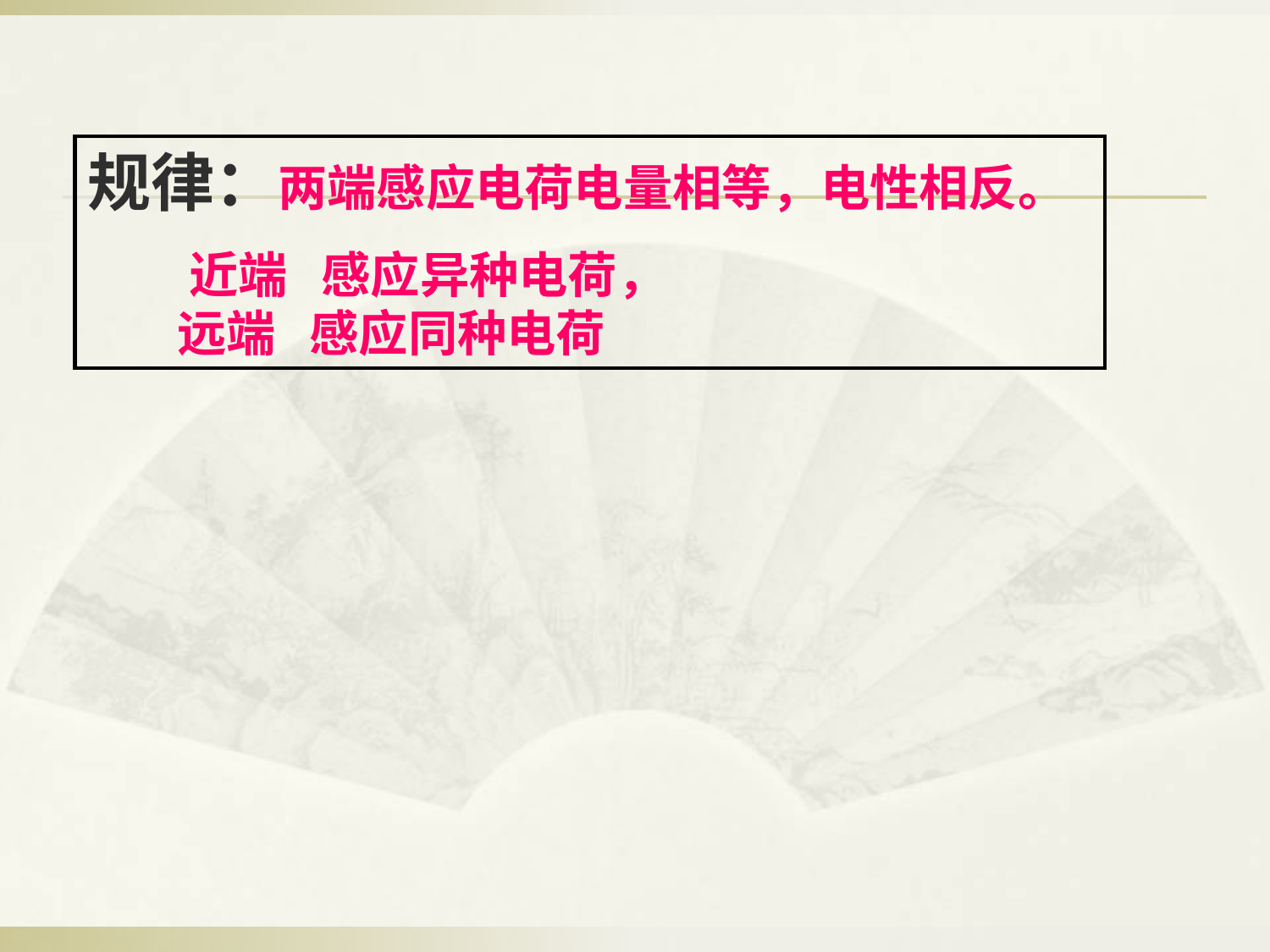

规律：两端感应电荷电量相等，电性相反。
        近端   感应异种电荷，
        远端   感应同种电荷